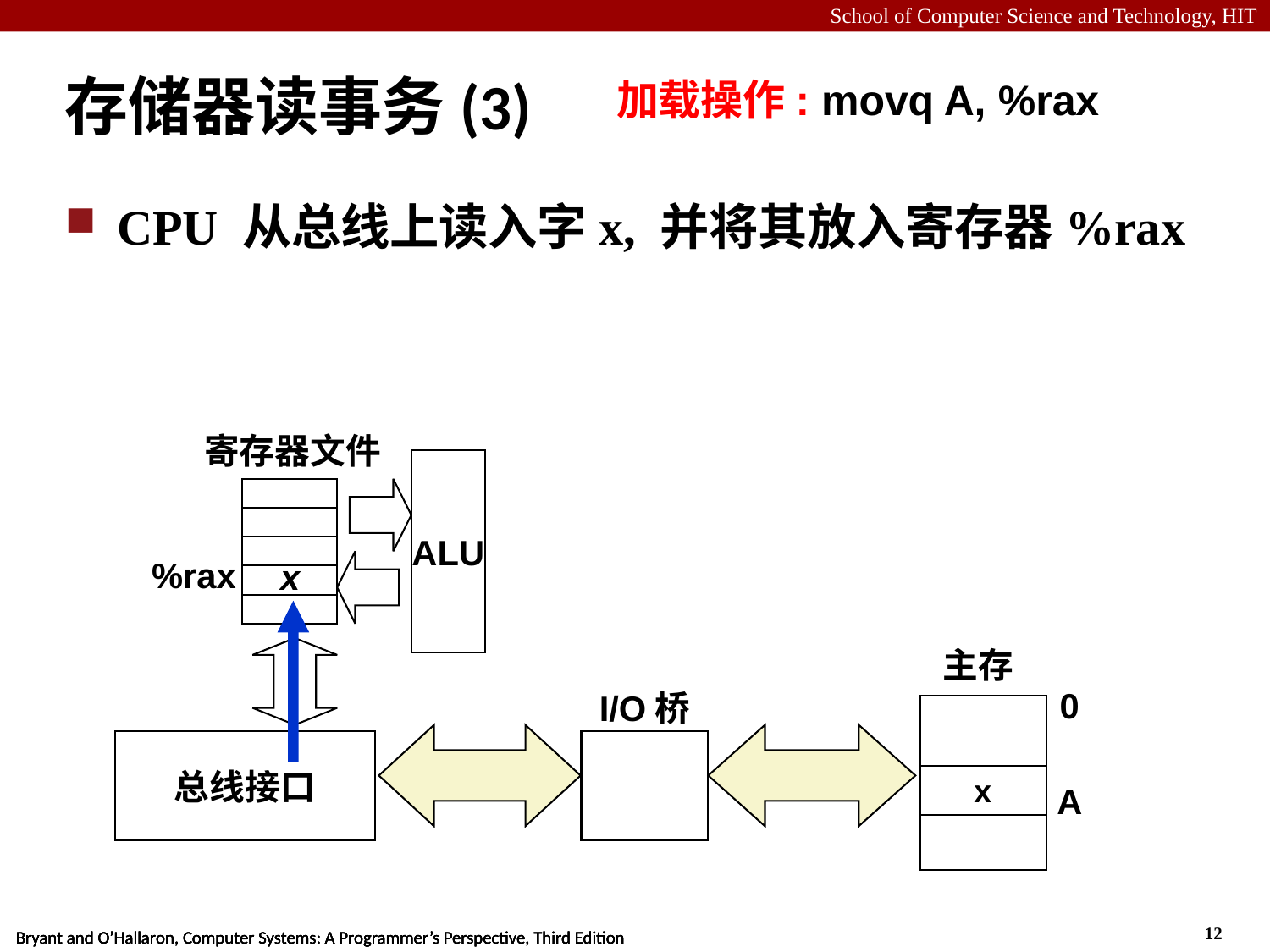

# 存储器读事务(3)
加载操作: movq A, %rax
CPU 从总线上读入字x, 并将其放入寄存器%rax
寄存器文件
ALU

%rax

x

主存

0
I/O桥

总线接口

A
x